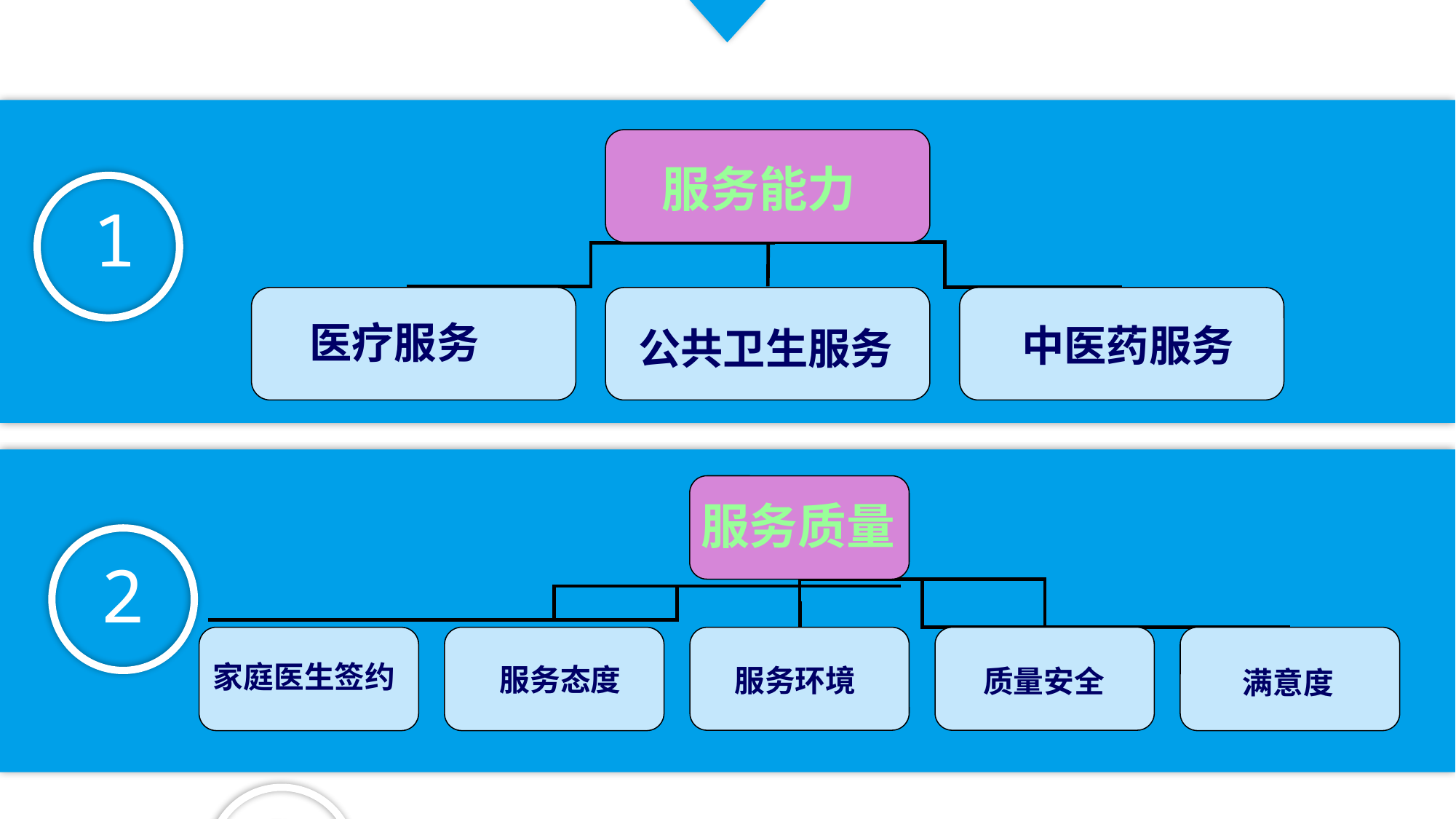

服务能力

1
医疗服务
中医药服务
公共卫生服务

服务质量

2
家庭医生签约
服务态度
服务环境
质量安全
满意度